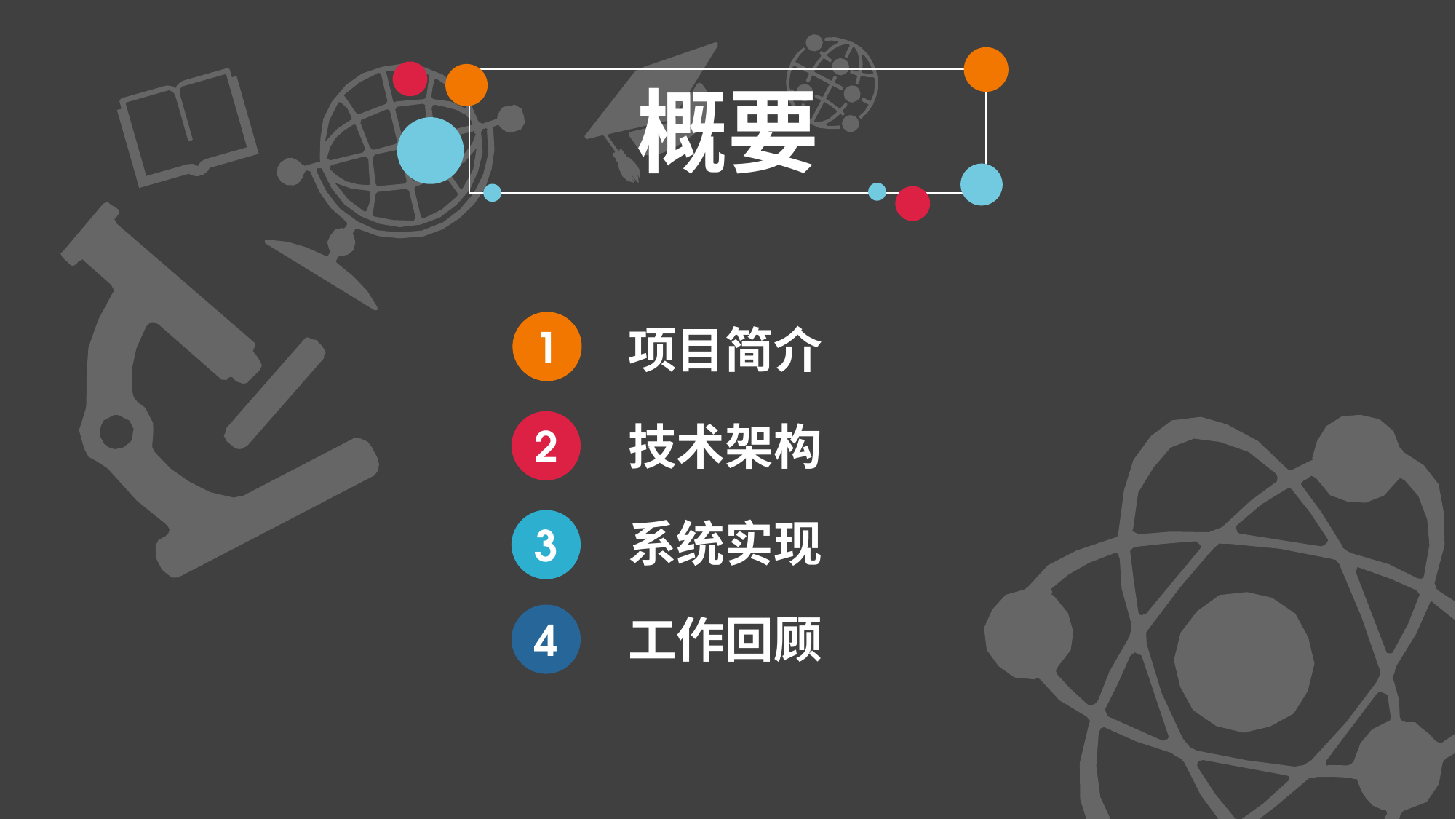

概要

1
项目简介
技术架构
2
系统实现
3
工作回顾
4